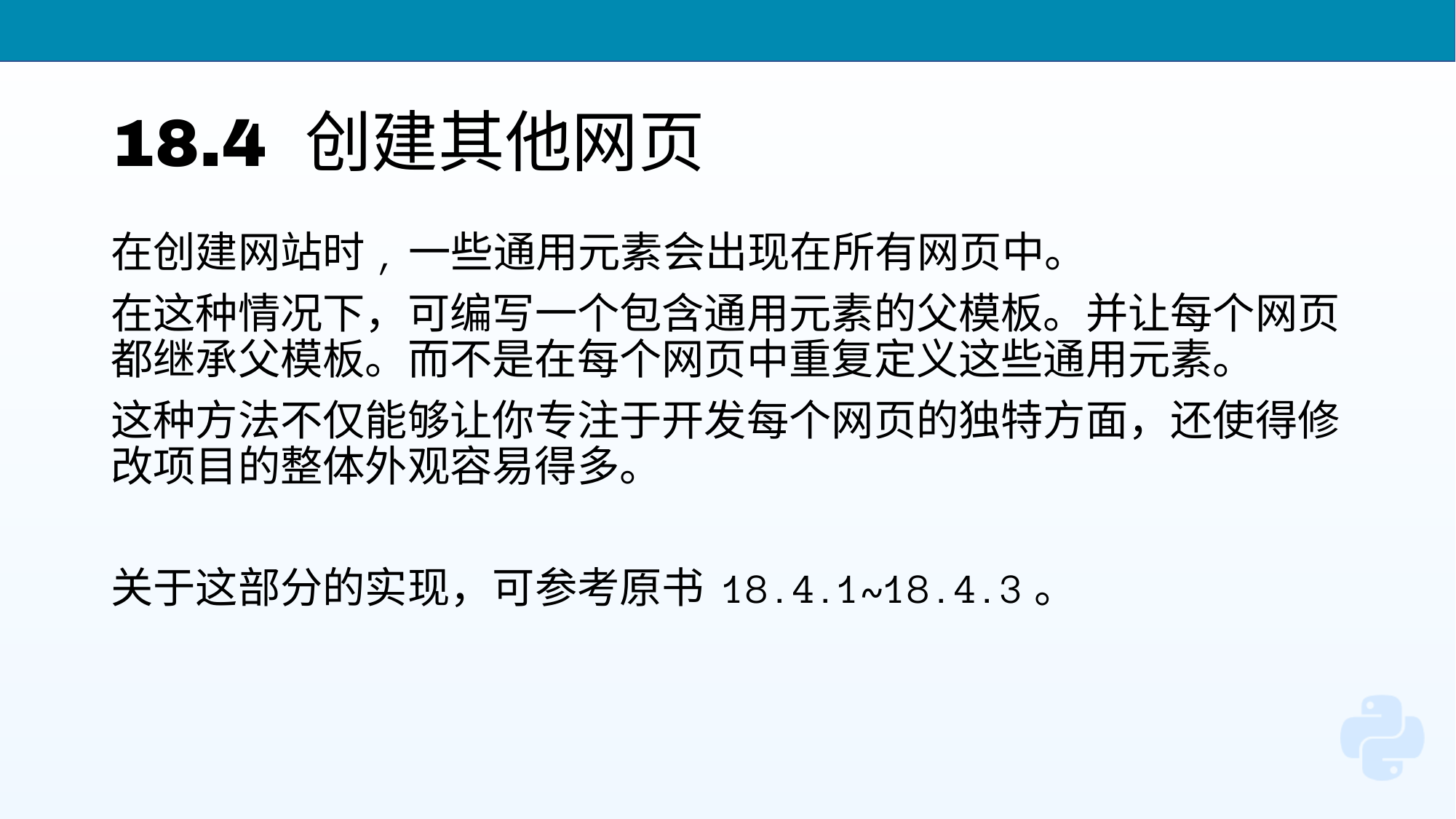

# 18.4 创建其他网页
在创建网站时,一些通用元素会出现在所有网页中。
在这种情况下，可编写一个包含通用元素的父模板。并让每个网页都继承父模板。而不是在每个网页中重复定义这些通用元素。
这种方法不仅能够让你专注于开发每个网页的独特方面，还使得修改项目的整体外观容易得多。

关于这部分的实现，可参考原书 18.4.1~18.4.3。